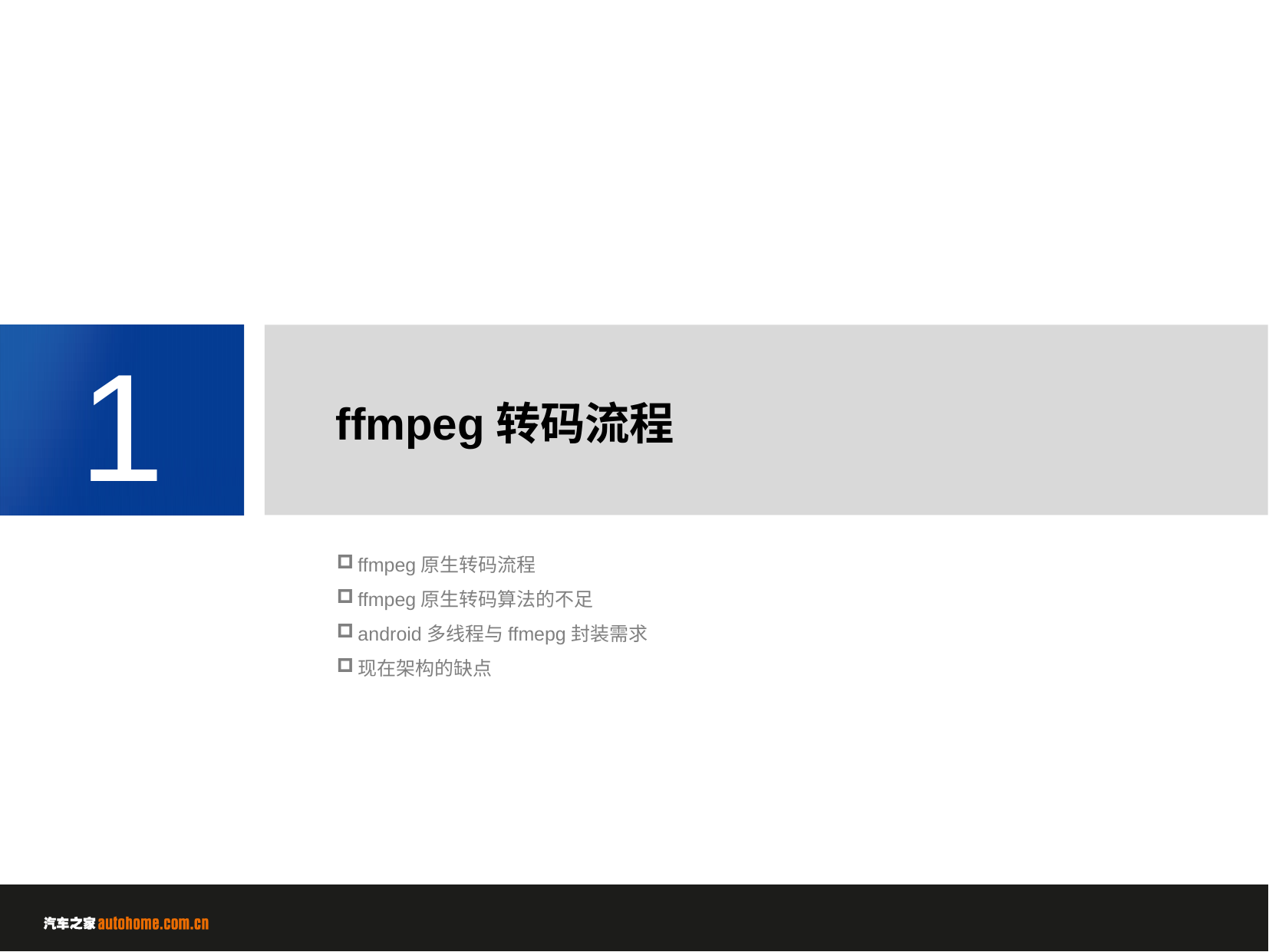

1
ffmpeg转码流程
ffmpeg原生转码流程
ffmpeg原生转码算法的不足
android多线程与ffmepg封装需求
现在架构的缺点